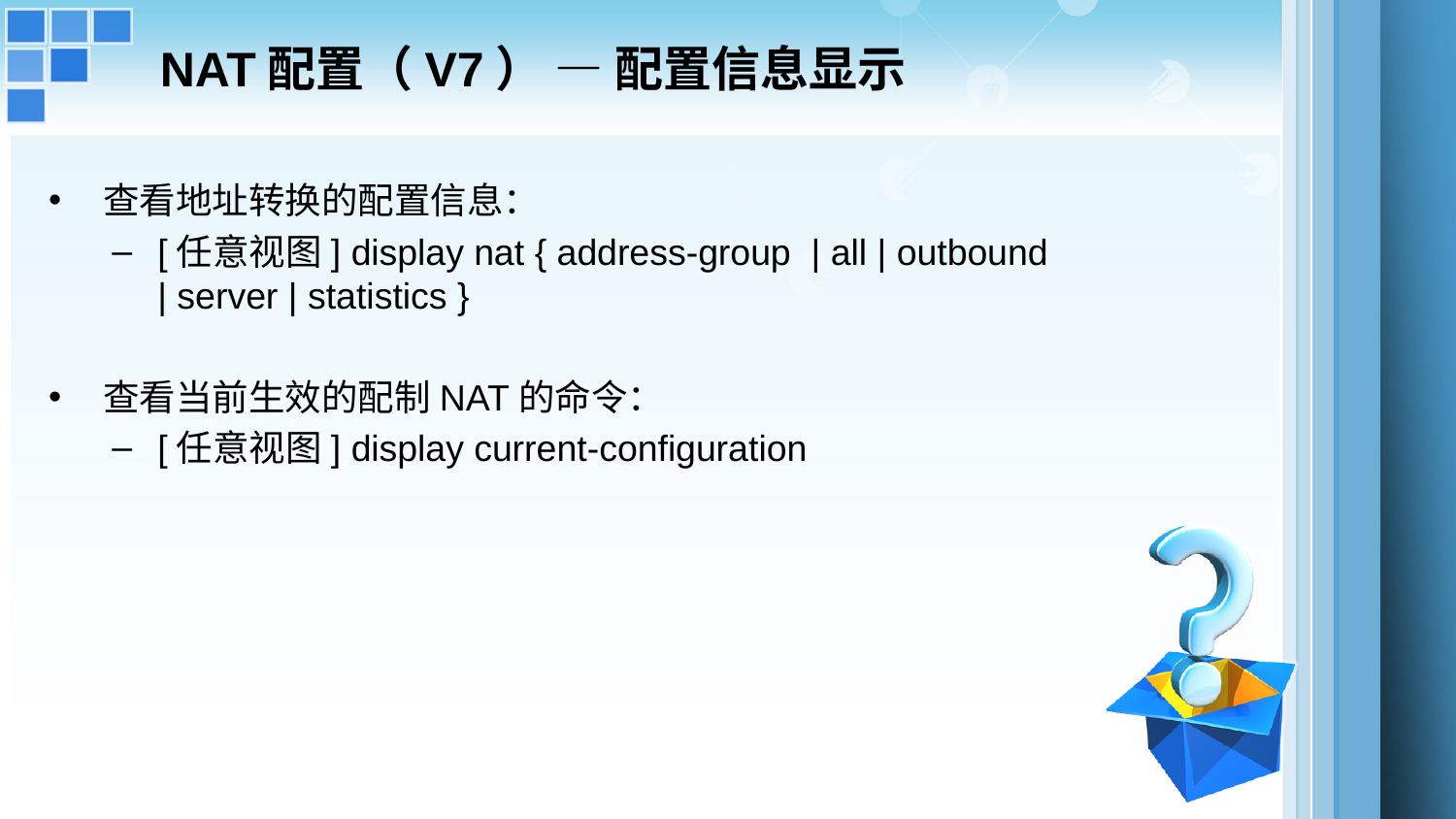

NAT配置（V7） — 配置信息显示
查看地址转换的配置信息：
[任意视图] display nat { address-group  | all | outbound | server | statistics }

查看当前生效的配制NAT的命令：
[任意视图] display current-configuration